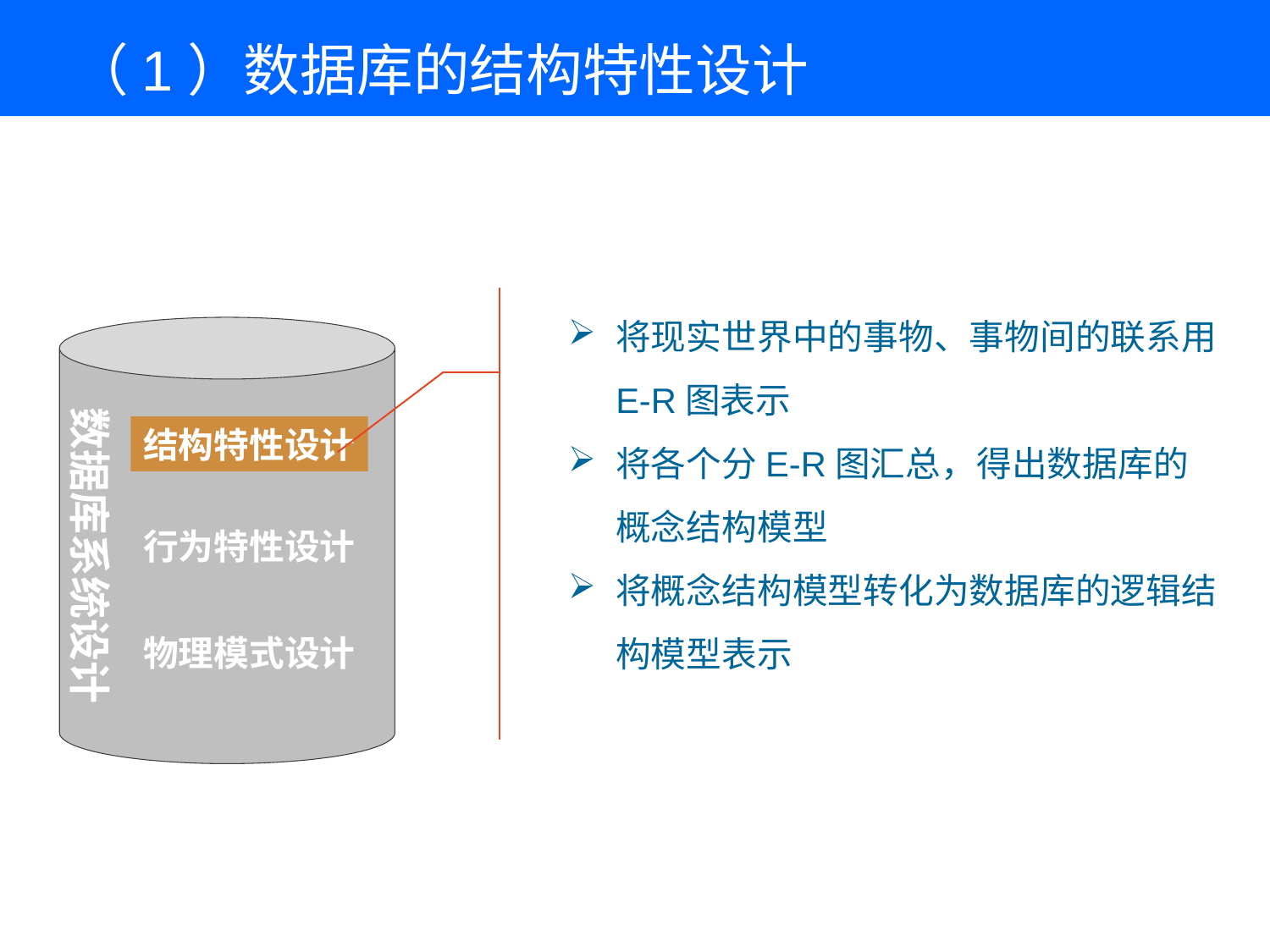

# （1）数据库的结构特性设计
将现实世界中的事物、事物间的联系用E-R图表示
将各个分E-R图汇总，得出数据库的概念结构模型
将概念结构模型转化为数据库的逻辑结构模型表示
数据库系统设计
结构特性设计
行为特性设计
物理模式设计